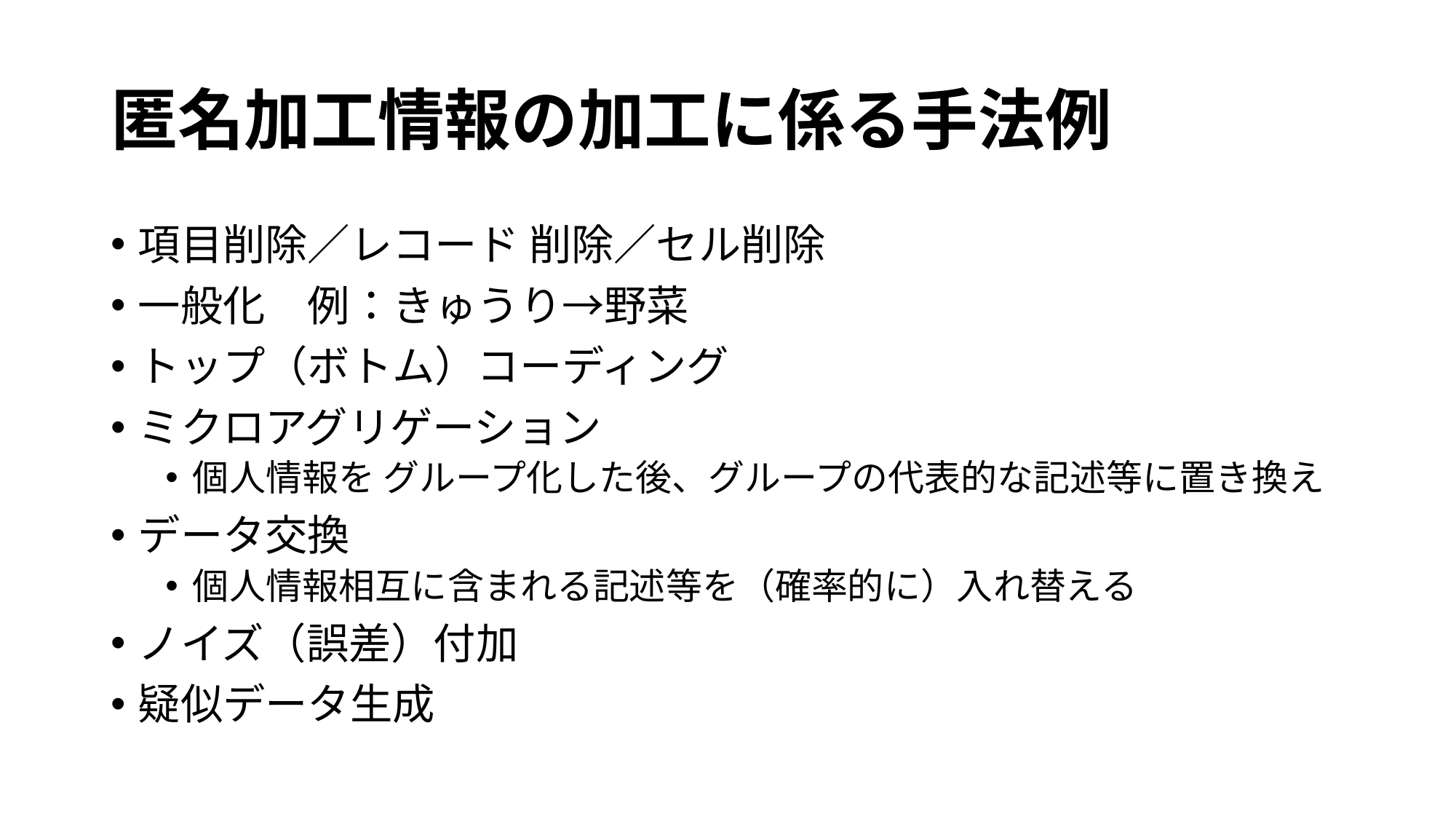

# 匿名加工情報の加工に係る手法例
項目削除／レコード 削除／セル削除
一般化　例：きゅうり→野菜
トップ（ボトム）コーディング
ミクロアグリゲーション
個人情報を グループ化した後、グループの代表的な記述等に置き換え
データ交換
個人情報相互に含まれる記述等を（確率的に）入れ替える
ノイズ（誤差）付加
疑似データ生成